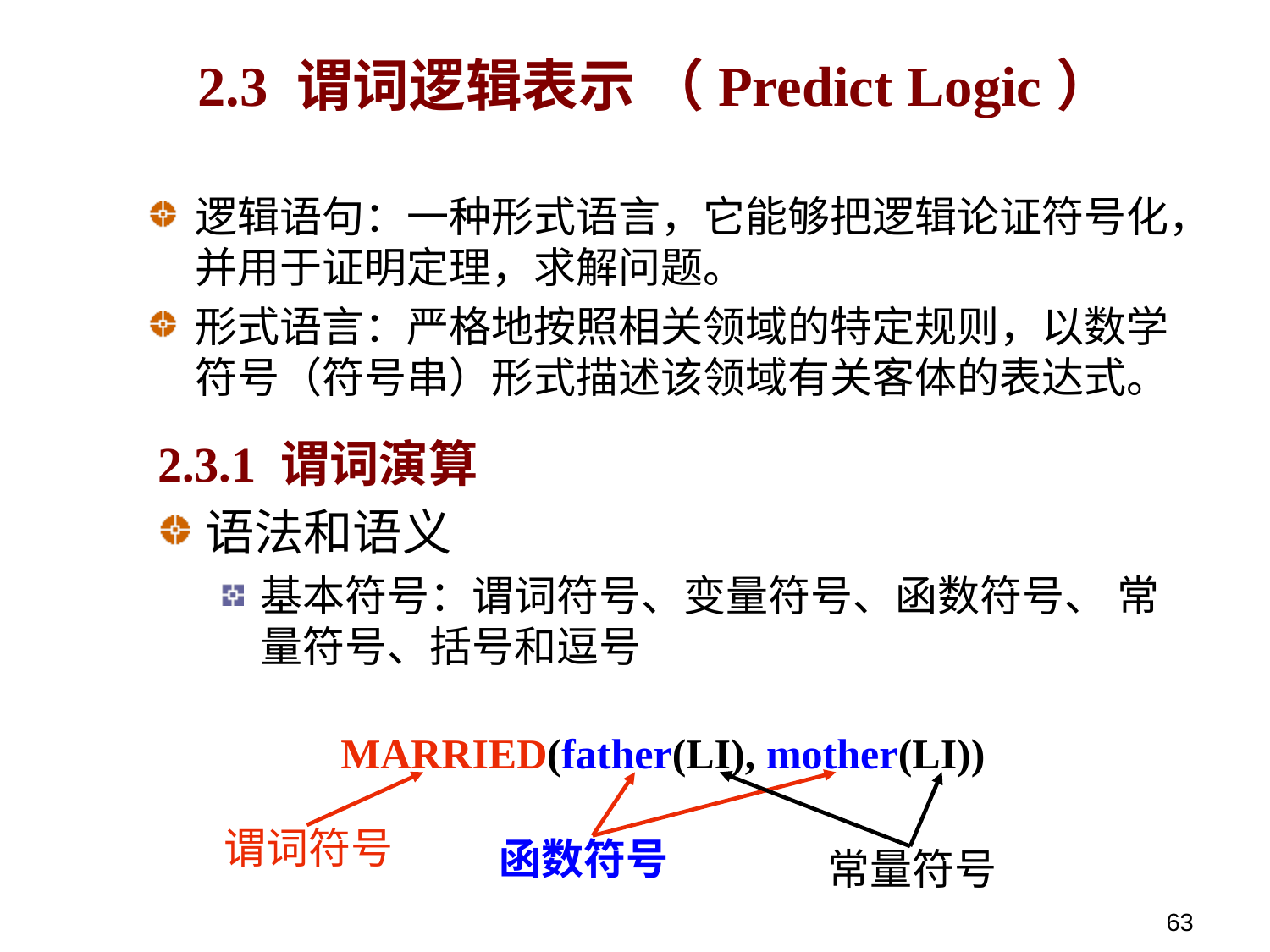

# 2.3 谓词逻辑表示 （Predict Logic）
逻辑语句：一种形式语言，它能够把逻辑论证符号化，并用于证明定理，求解问题。
形式语言：严格地按照相关领域的特定规则，以数学符号（符号串）形式描述该领域有关客体的表达式。
2.3.1 谓词演算
语法和语义
基本符号：谓词符号、变量符号、函数符号、 常量符号、括号和逗号
MARRIED(father(LI), mother(LI))

谓词符号

函数符号

常量符号
63